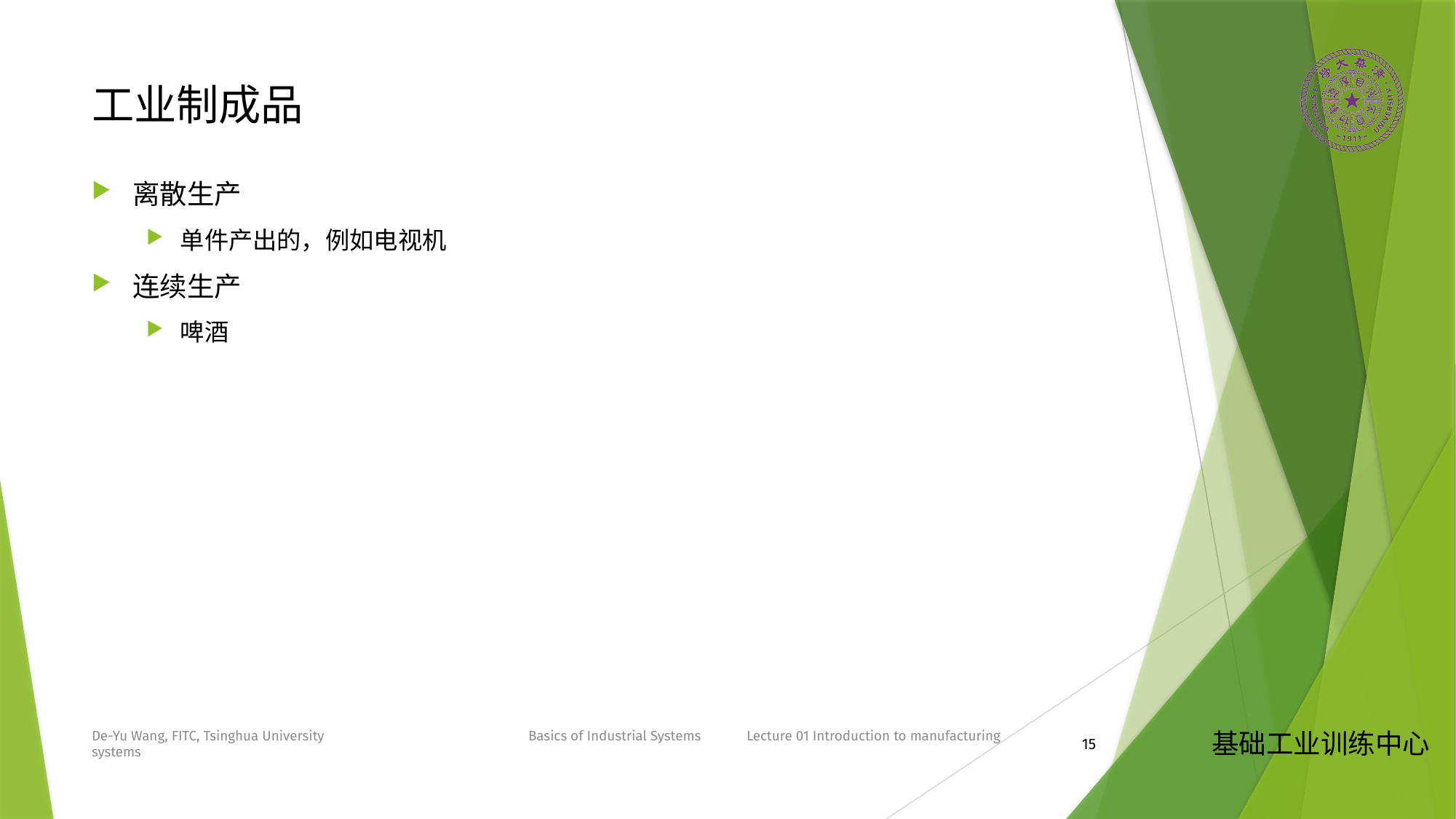

# 工业制成品
离散生产
单件产出的，例如电视机
连续生产
啤酒
15